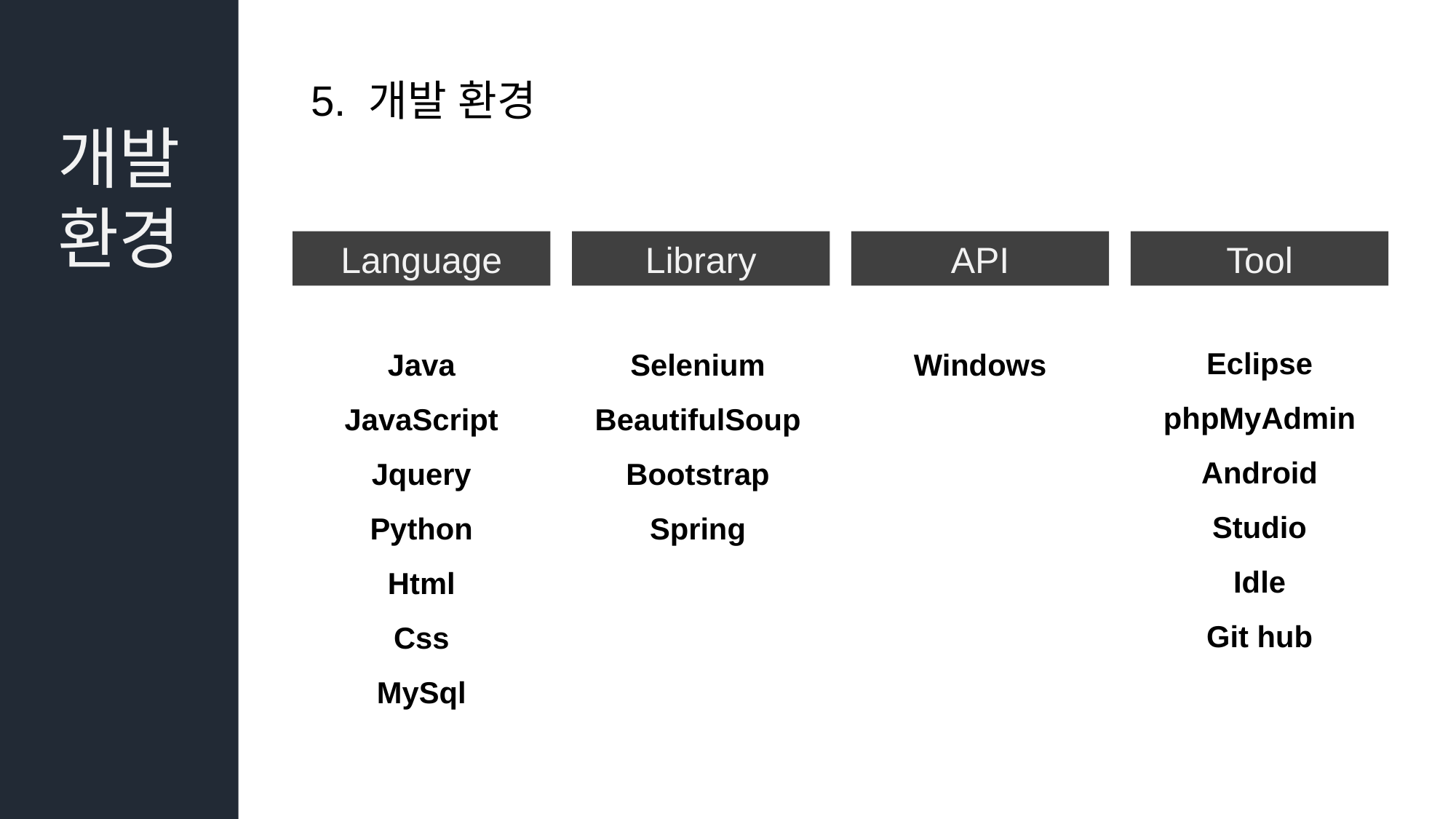

개발
환경

5. 개발 환경
Language
Library
API
Tool
Eclipse
phpMyAdmin
Android Studio
Idle
Git hub
Java
JavaScript
Jquery
Python
Html
Css
MySql
Selenium
BeautifulSoup
Bootstrap
Spring

Windows